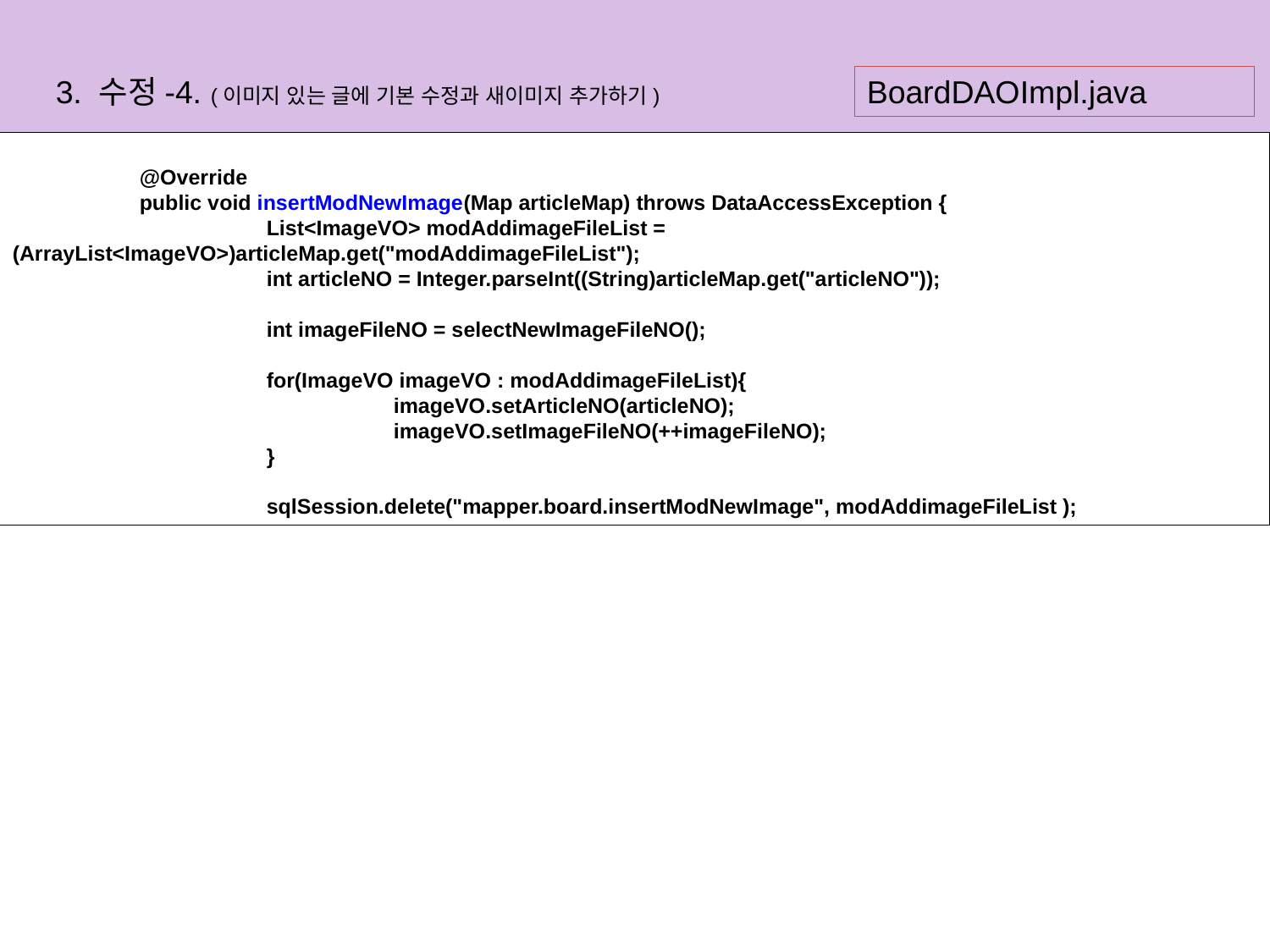

BoardDAOImpl.java
3. 수정-4. (이미지 있는 글에 기본 수정과 새이미지 추가하기)

	@Override
	public void insertModNewImage(Map articleMap) throws DataAccessException {
		List<ImageVO> modAddimageFileList = (ArrayList<ImageVO>)articleMap.get("modAddimageFileList");
		int articleNO = Integer.parseInt((String)articleMap.get("articleNO"));

		int imageFileNO = selectNewImageFileNO();

		for(ImageVO imageVO : modAddimageFileList){
			imageVO.setArticleNO(articleNO);
			imageVO.setImageFileNO(++imageFileNO);
		}

		sqlSession.delete("mapper.board.insertModNewImage", modAddimageFileList );